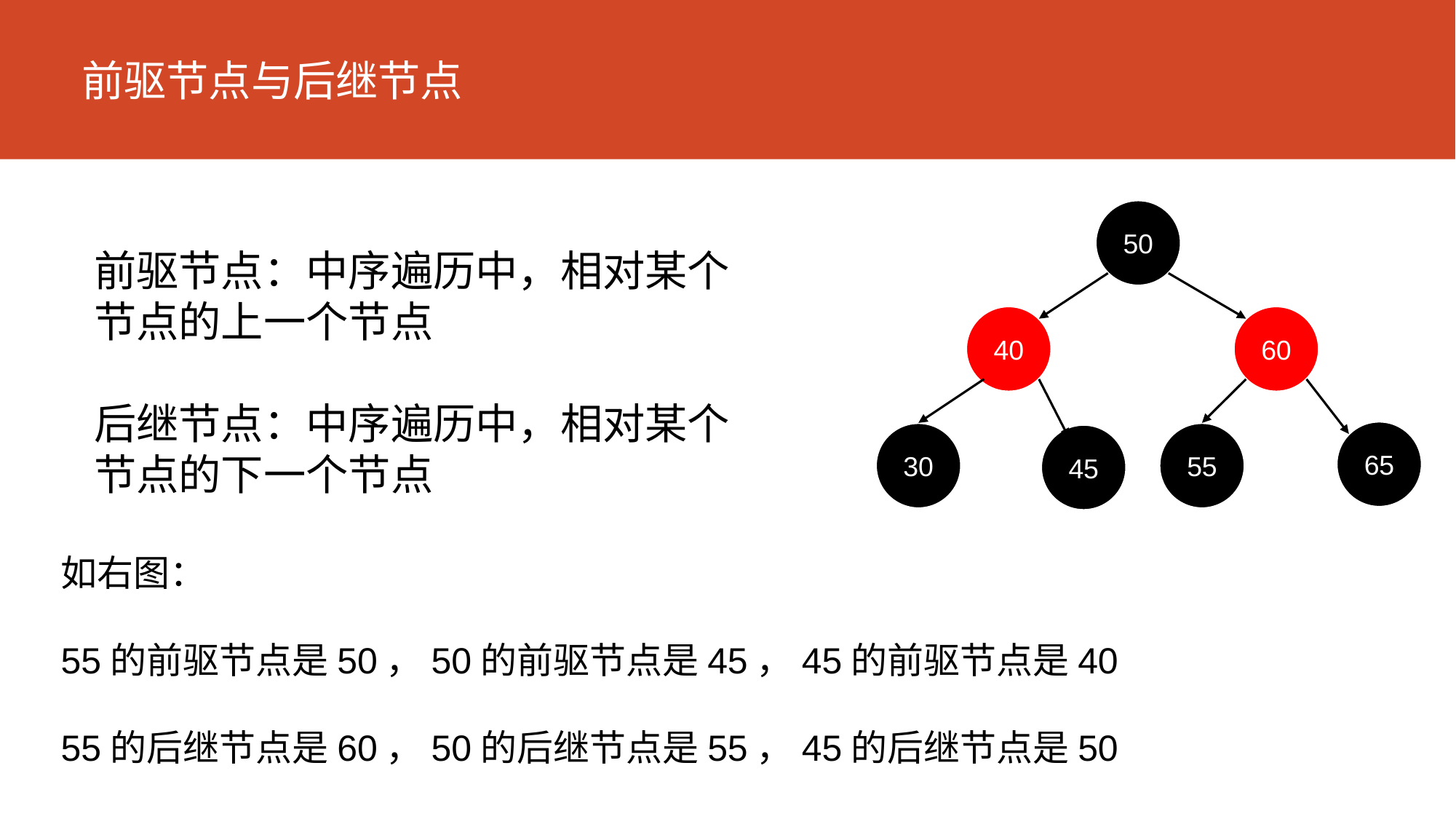

# 前驱节点与后继节点
50
前驱节点：中序遍历中，相对某个节点的上一个节点

后继节点：中序遍历中，相对某个节点的下一个节点
40
60
65
30
55
45
如右图：

55的前驱节点是50，50的前驱节点是45，45的前驱节点是40

55的后继节点是60，50的后继节点是55，45的后继节点是50